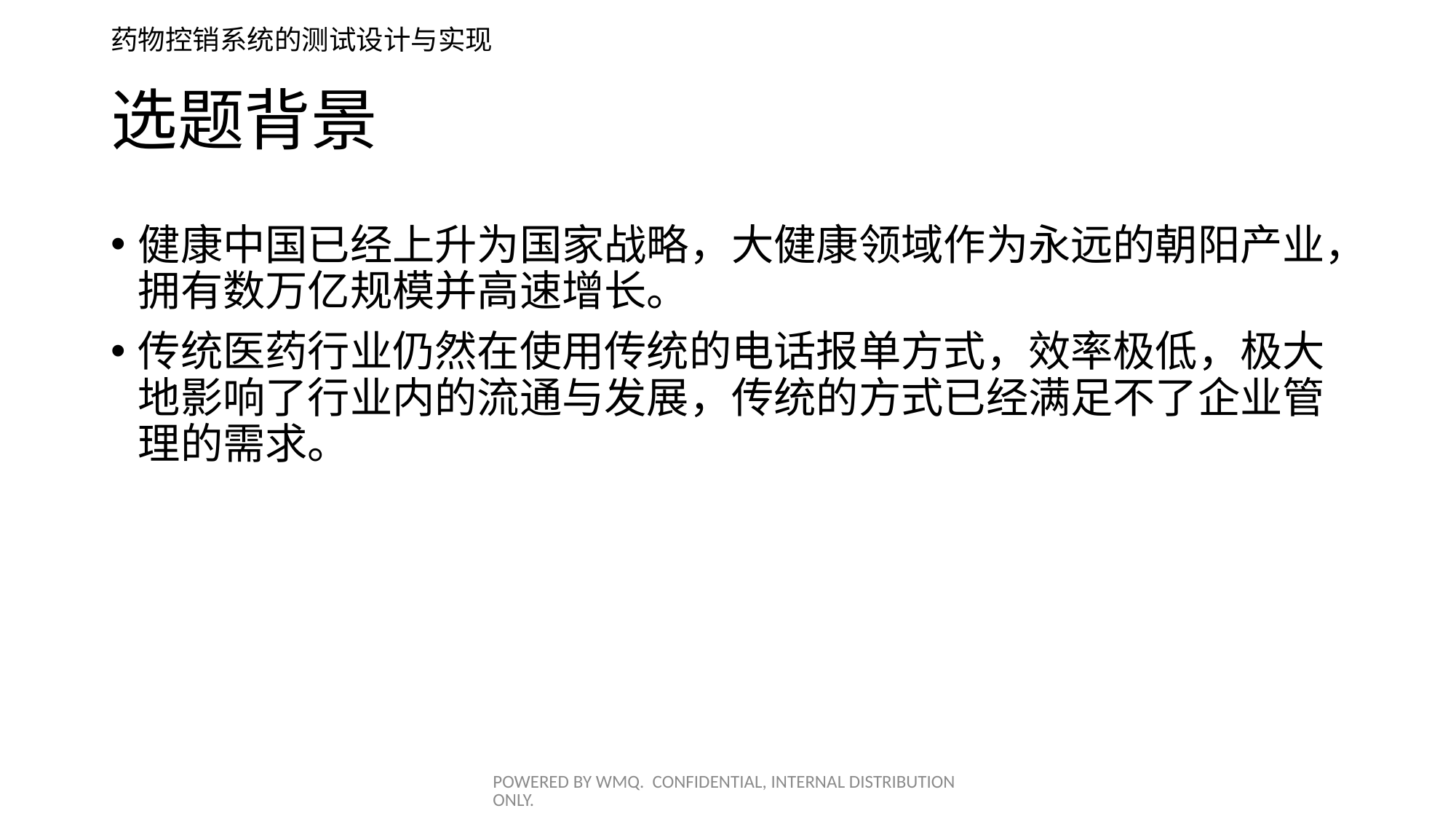

药物控销系统的测试设计与实现
# 选题背景
健康中国已经上升为国家战略，大健康领域作为永远的朝阳产业，拥有数万亿规模并高速增长。
传统医药行业仍然在使用传统的电话报单方式，效率极低，极大地影响了行业内的流通与发展，传统的方式已经满足不了企业管理的需求。
POWERED BY WMQ.  CONFIDENTIAL, INTERNAL DISTRIBUTION ONLY.
2